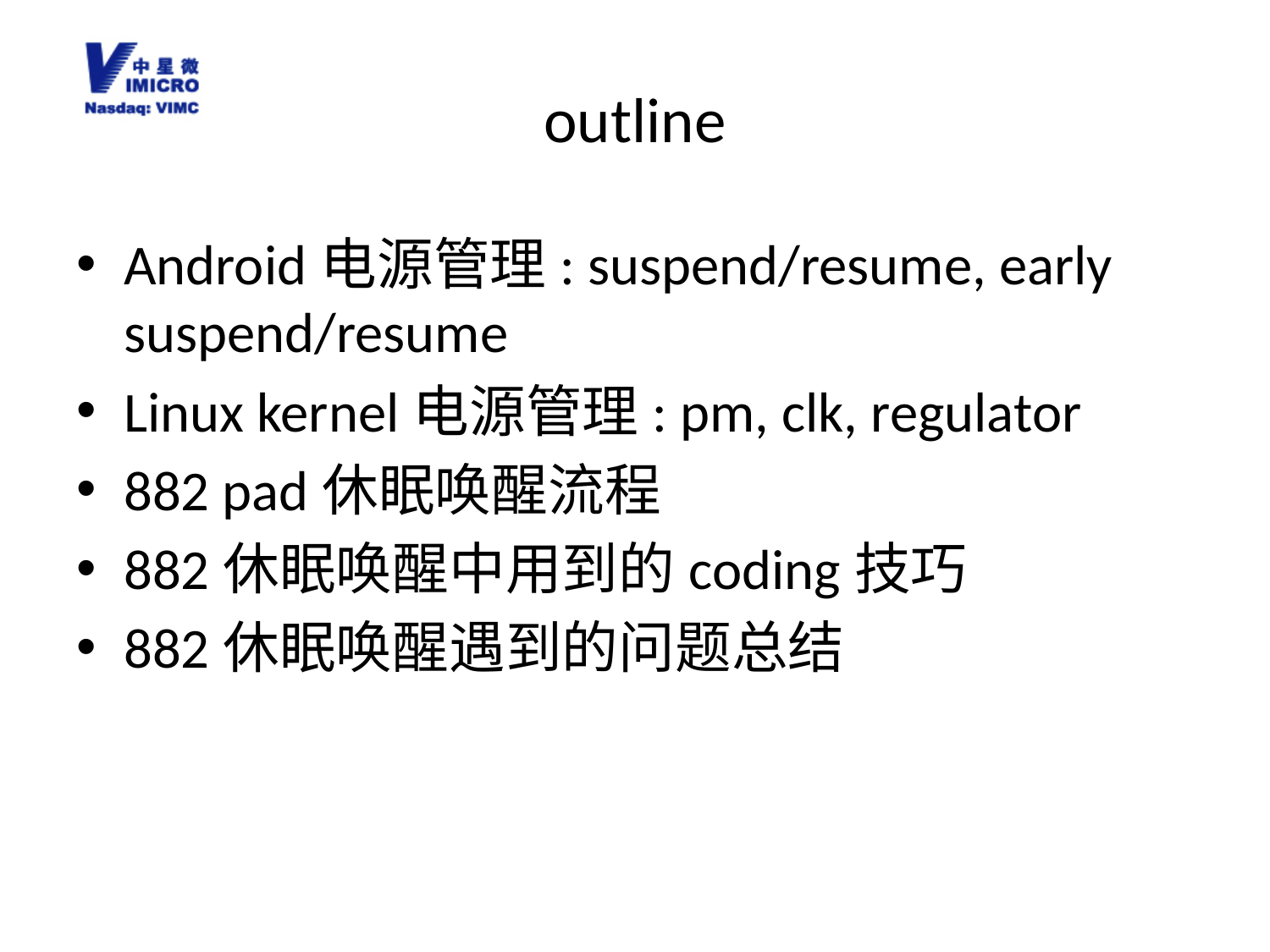

# outline
Android电源管理: suspend/resume, early suspend/resume
Linux kernel电源管理: pm, clk, regulator
882 pad休眠唤醒流程
882休眠唤醒中用到的coding技巧
882休眠唤醒遇到的问题总结